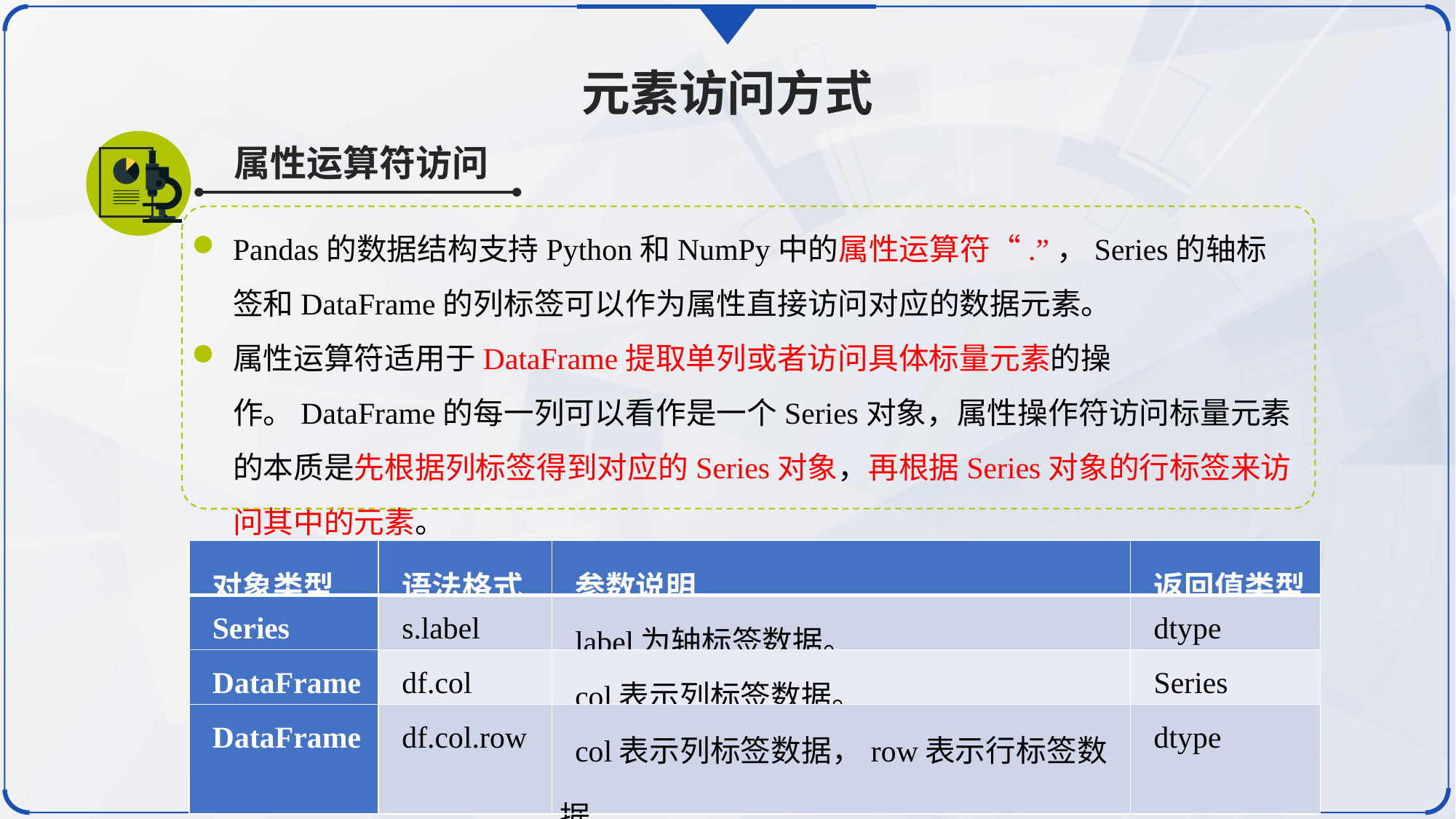

元素访问方式

属性运算符访问

Pandas的数据结构支持Python和NumPy中的属性运算符“.”，Series的轴标签和DataFrame的列标签可以作为属性直接访问对应的数据元素。
属性运算符适用于DataFrame提取单列或者访问具体标量元素的操作。DataFrame的每一列可以看作是一个Series对象，属性操作符访问标量元素的本质是先根据列标签得到对应的Series对象，再根据Series对象的行标签来访问其中的元素。

| 对象类型 | 语法格式 | 参数说明 | 返回值类型 |
| --- | --- | --- | --- |
| Series | s.label | label为轴标签数据。 | dtype |
| DataFrame | df.col | col表示列标签数据。 | Series |
| DataFrame | df.col.row | col表示列标签数据，row表示行标签数据。 | dtype |